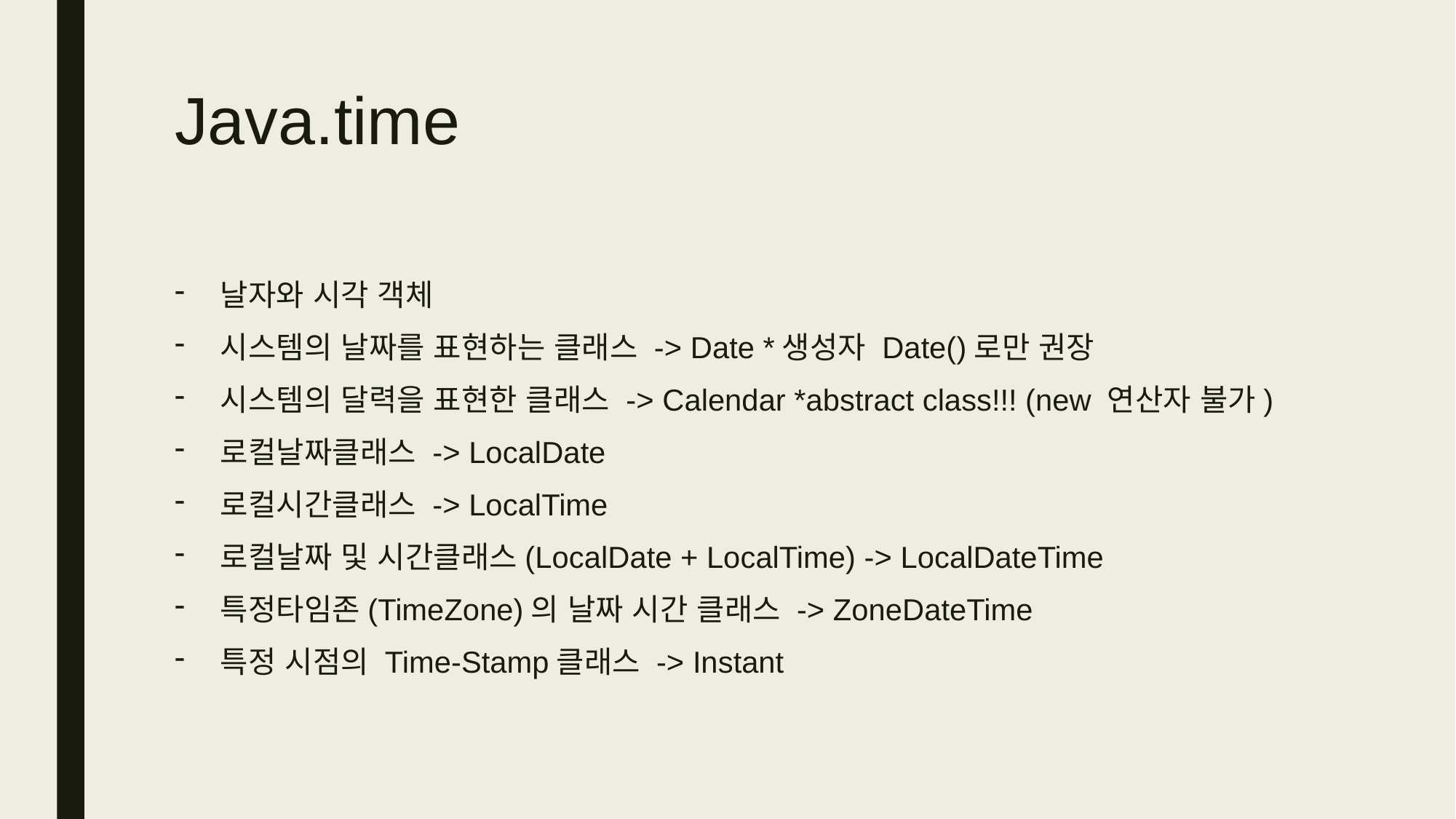

# Java.time
날자와 시각 객체
시스템의 날짜를 표현하는 클래스 -> Date *생성자 Date()로만 권장
시스템의 달력을 표현한 클래스 -> Calendar *abstract class!!! (new 연산자 불가)
로컬날짜클래스 -> LocalDate
로컬시간클래스 -> LocalTime
로컬날짜 및 시간클래스(LocalDate + LocalTime) -> LocalDateTime
특정타임존(TimeZone)의 날짜 시간 클래스 -> ZoneDateTime
특정 시점의 Time-Stamp클래스 -> Instant